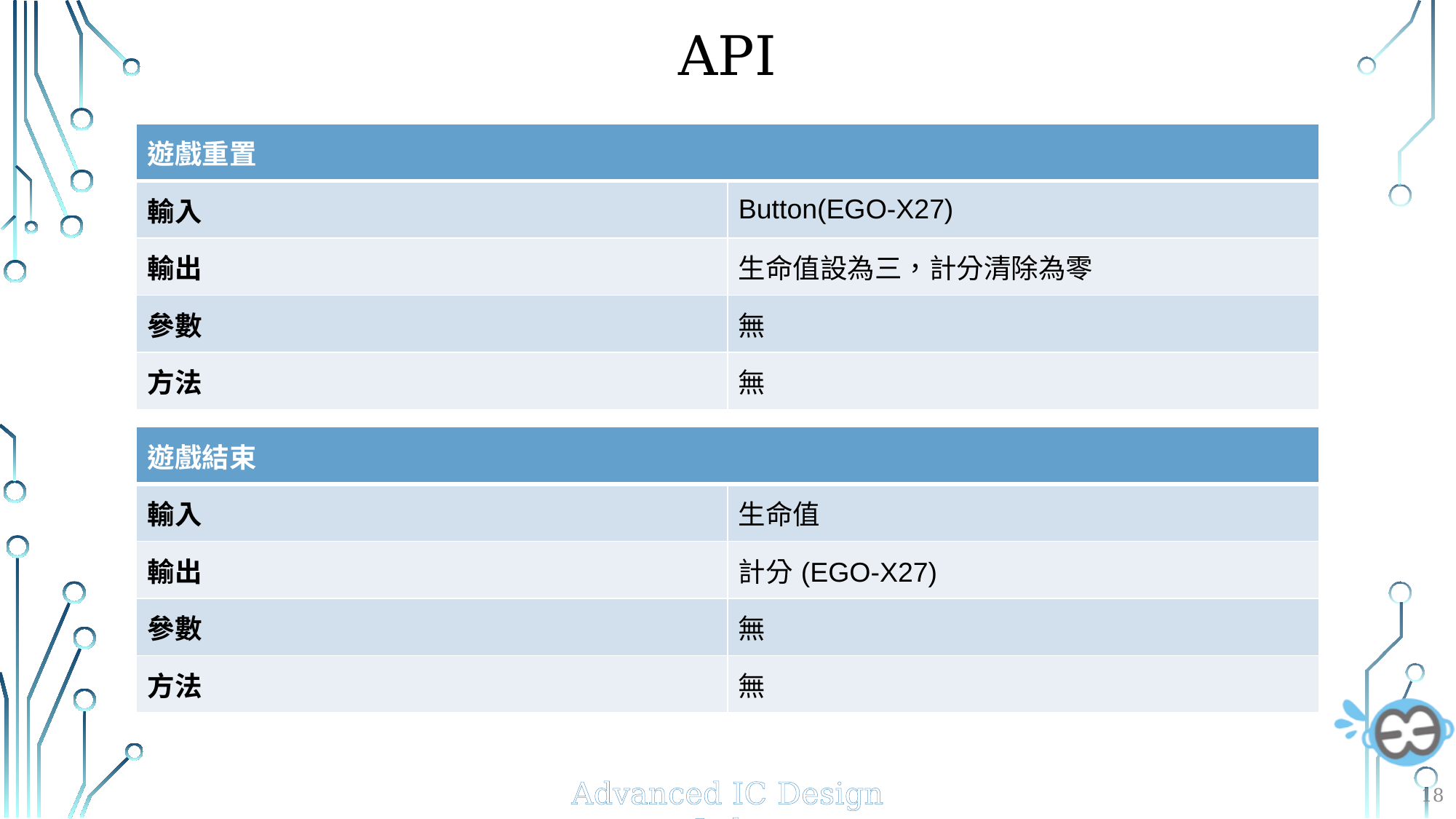

# api
| 遊戲重置 |  |
| --- | --- |
| 輸入 | Button(EGO-X27) |
| 輸出 | 生命值設為三，計分清除為零 |
| 參數 | 無 |
| 方法 | 無 |
| 遊戲結束 |  |
| --- | --- |
| 輸入 | 生命值 |
| 輸出 | 計分(EGO-X27) |
| 參數 | 無 |
| 方法 | 無 |
18